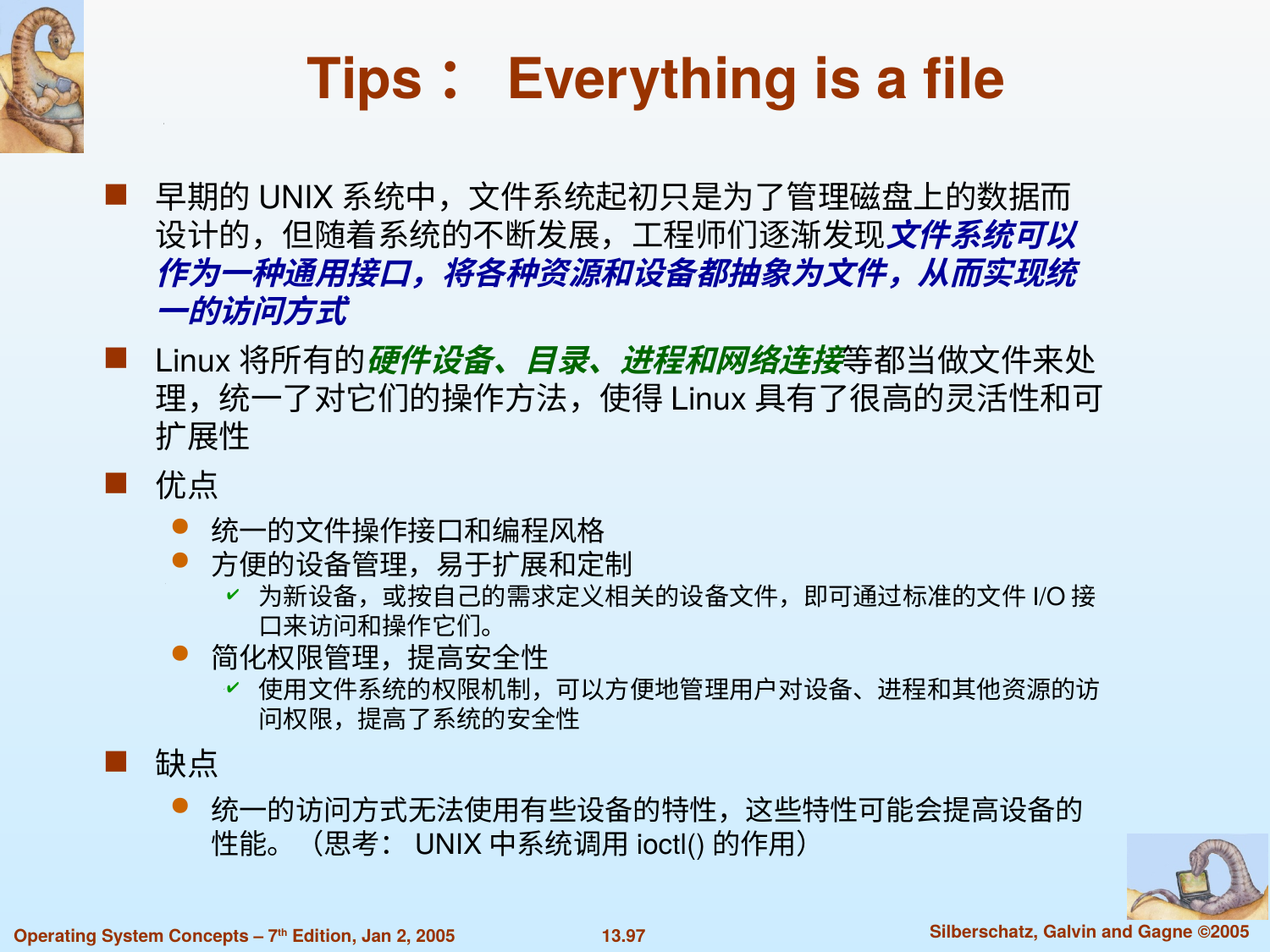

Tips：Everything is a file
早期的UNIX系统中，文件系统起初只是为了管理磁盘上的数据而设计的，但随着系统的不断发展，工程师们逐渐发现文件系统可以作为一种通用接口，将各种资源和设备都抽象为文件，从而实现统一的访问方式
Linux将所有的硬件设备、目录、进程和网络连接等都当做文件来处理，统一了对它们的操作方法，使得Linux具有了很高的灵活性和可扩展性
优点
统一的文件操作接口和编程风格
方便的设备管理，易于扩展和定制
为新设备，或按自己的需求定义相关的设备文件，即可通过标准的文件I/O接口来访问和操作它们。
简化权限管理，提高安全性
使用文件系统的权限机制，可以方便地管理用户对设备、进程和其他资源的访问权限，提高了系统的安全性
缺点
统一的访问方式无法使用有些设备的特性，这些特性可能会提高设备的性能。（思考：UNIX中系统调用ioctl()的作用）